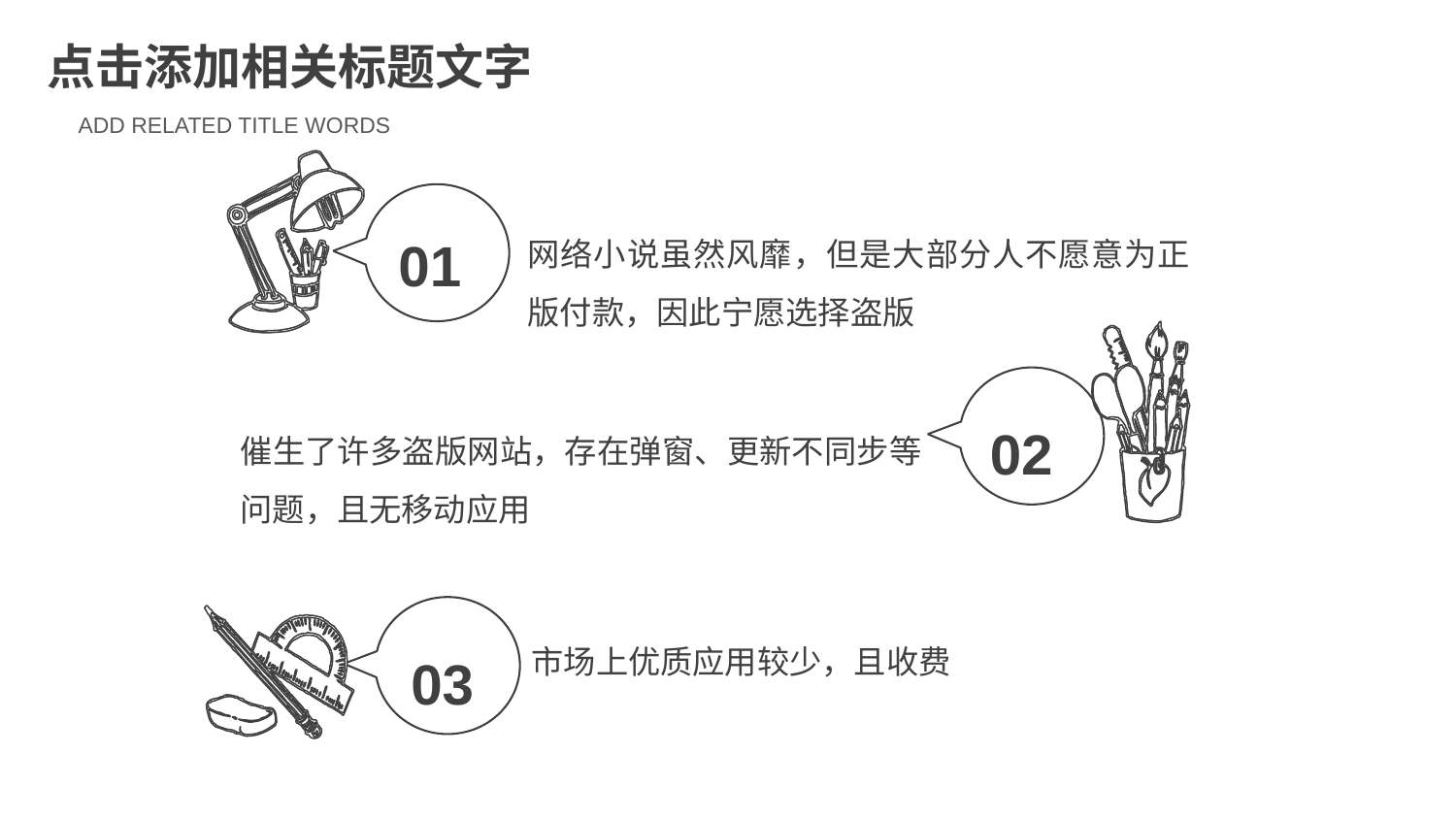

01
网络小说虽然风靡，但是大部分人不愿意为正版付款，因此宁愿选择盗版

02
催生了许多盗版网站，存在弹窗、更新不同步等问题，且无移动应用

03

市场上优质应用较少，且收费